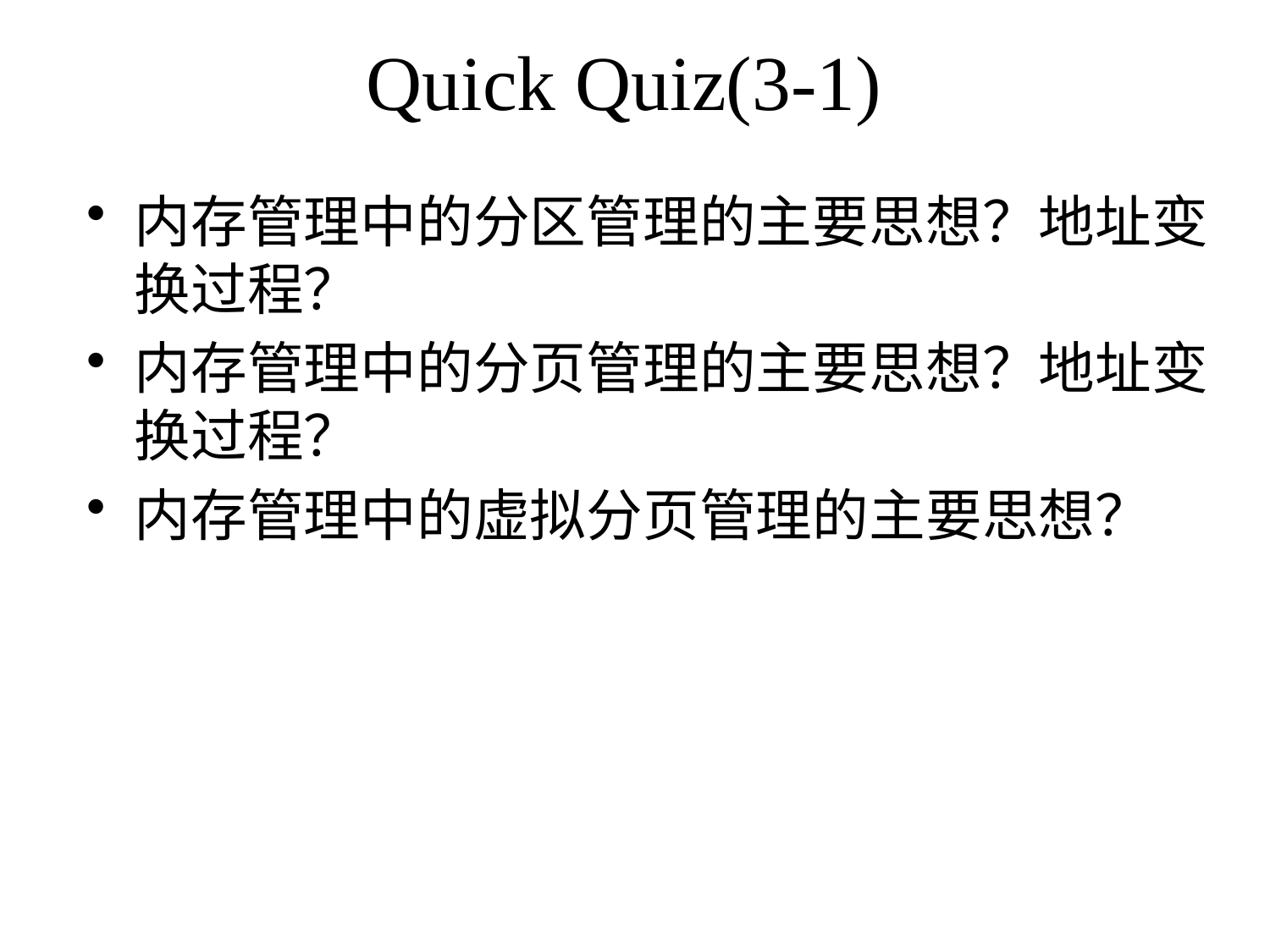

# Quick Quiz(3-1)
内存管理中的分区管理的主要思想？地址变换过程？
内存管理中的分页管理的主要思想？地址变换过程？
内存管理中的虚拟分页管理的主要思想？